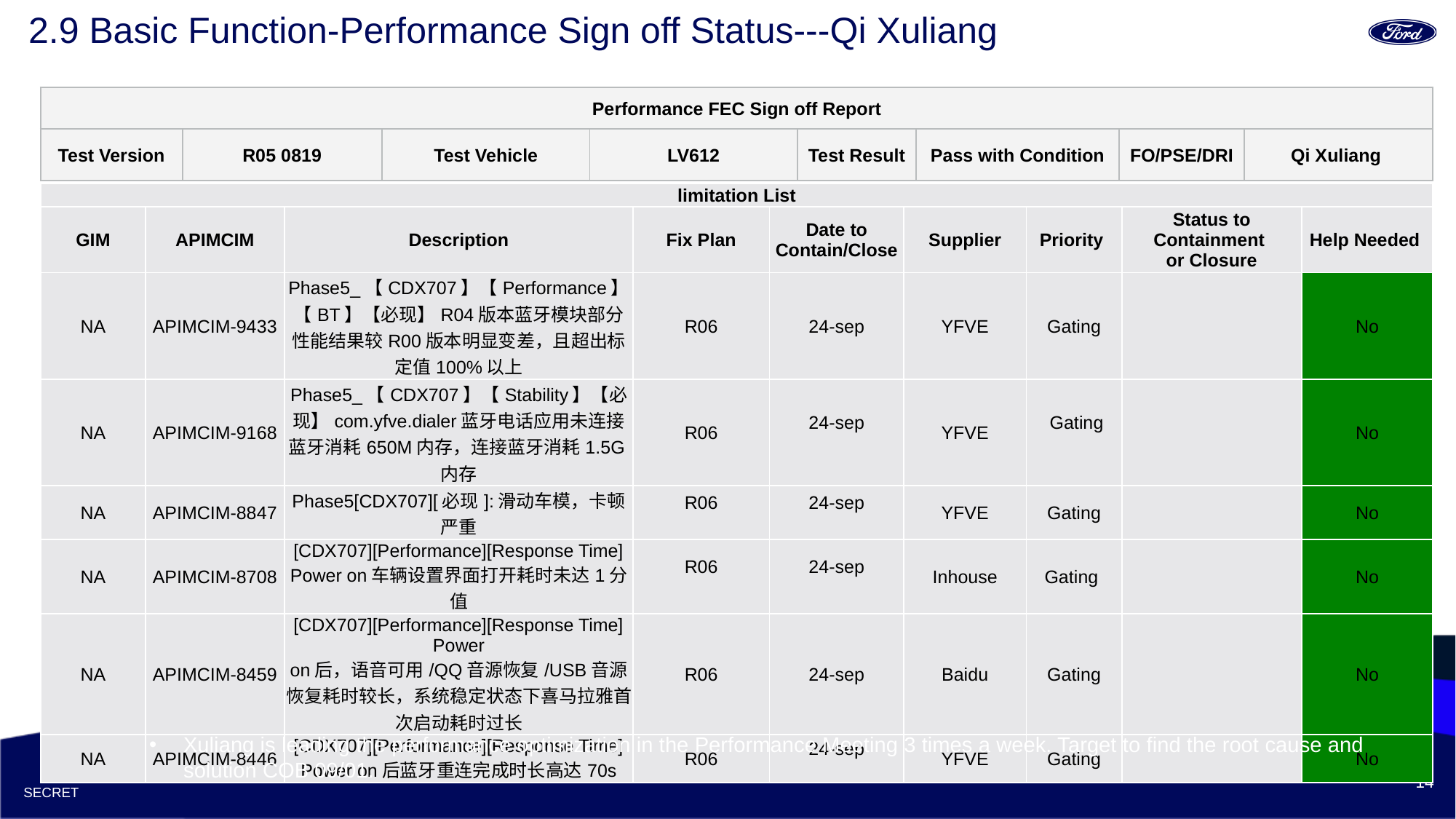

# 2.9 Basic Function-Performance Sign off Status---Qi Xuliang
| Performance FEC Sign off Report |  |  |  |  |  |  |  |
| --- | --- | --- | --- | --- | --- | --- | --- |
| Test Version | R05 0819 | Test Vehicle | LV612 | Test Result | Pass with Condition | FO/PSE/DRI | Qi Xuliang |
| limitation List |  |  |  |  |  |  |  |  |
| --- | --- | --- | --- | --- | --- | --- | --- | --- |
| GIM | APIMCIM | Description | Fix Plan | Date to Contain/Close | Supplier | Priority | Status to Containment or Closure | Help Needed |
| NA | APIMCIM-9433 | Phase5\_【CDX707】【Performance】【BT】【必现】R04版本蓝牙模块部分性能结果较R00版本明显变差，且超出标定值100%以上 | R06 | 24-sep | YFVE | Gating |  | No |
| NA | APIMCIM-9168 | Phase5\_【CDX707】【Stability】【必现】com.yfve.dialer蓝牙电话应用未连接蓝牙消耗650M内存，连接蓝牙消耗1.5G内存 | R06 | 24-sep | YFVE | Gating |  | No |
| NA | APIMCIM-8847 | Phase5[CDX707][必现]:滑动车模，卡顿严重 | R06 | 24-sep | YFVE | Gating |  | No |
| NA | APIMCIM-8708 | [CDX707][Performance][Response Time] Power on车辆设置界面打开耗时未达1分值 | R06 | 24-sep | Inhouse | Gating |  | No |
| NA | APIMCIM-8459 | [CDX707][Performance][Response Time] Power on后，语音可用/QQ音源恢复/USB音源恢复耗时较长，系统稳定状态下喜马拉雅首次启动耗时过长 | R06 | 24-sep | Baidu | Gating |  | No |
| NA | APIMCIM-8446 | [CDX707][Performance][Response Time] Power on后蓝牙重连完成时长高达70s | R06 | 24-sep | YFVE | Gating |  | No |
Xuliang is leading the performance optimization in the Performance Meeting 3 times a week. Target to find the root cause and solution COB 09/01.